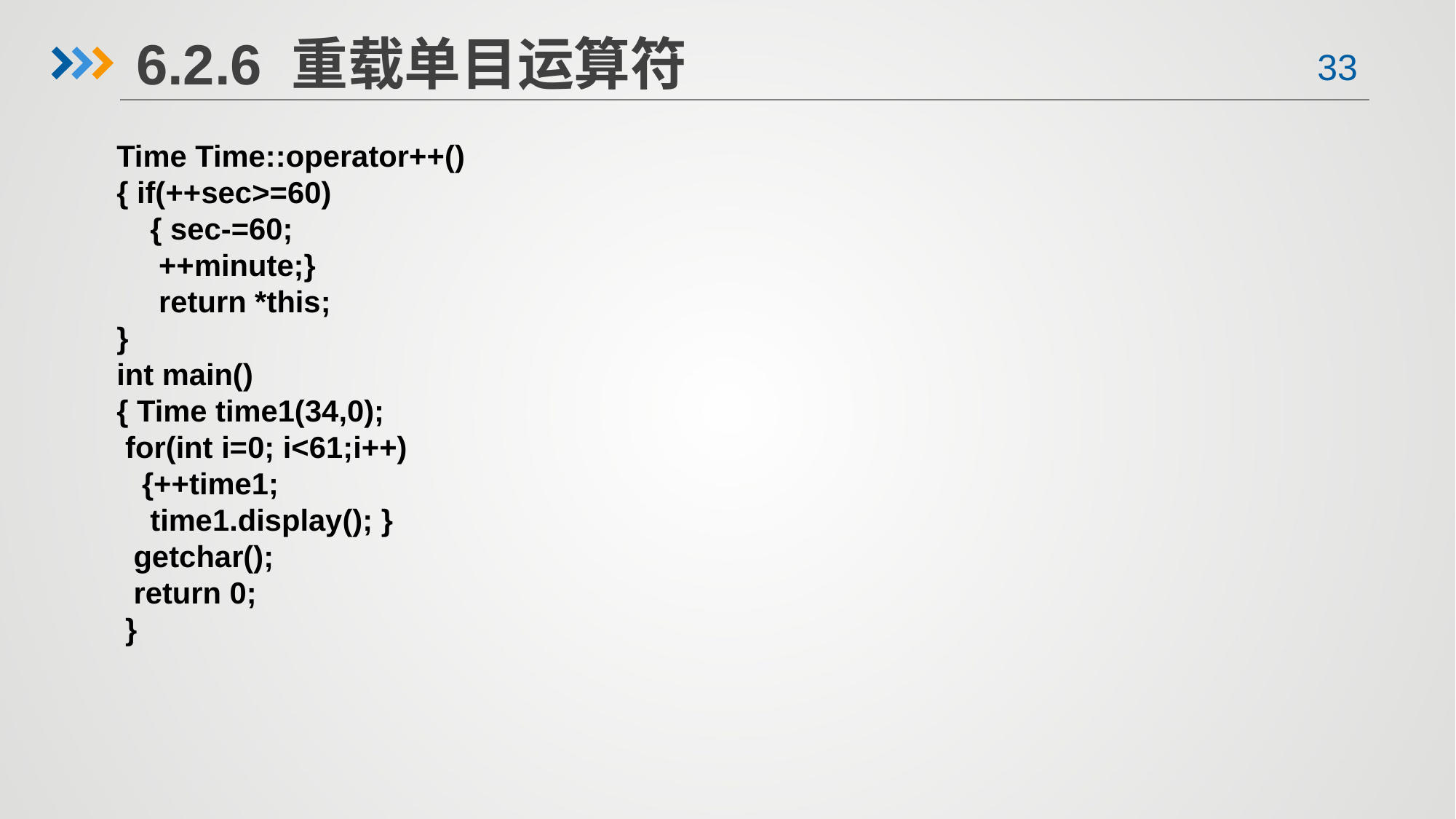

6.2.6 重载单目运算符
Time Time::operator++()
{ if(++sec>=60)
    { sec-=60;
     ++minute;}
     return *this;
}
int main()
{ Time time1(34,0);
 for(int i=0; i<61;i++)
   {++time1;
    time1.display(); }
  getchar();
  return 0;
 }